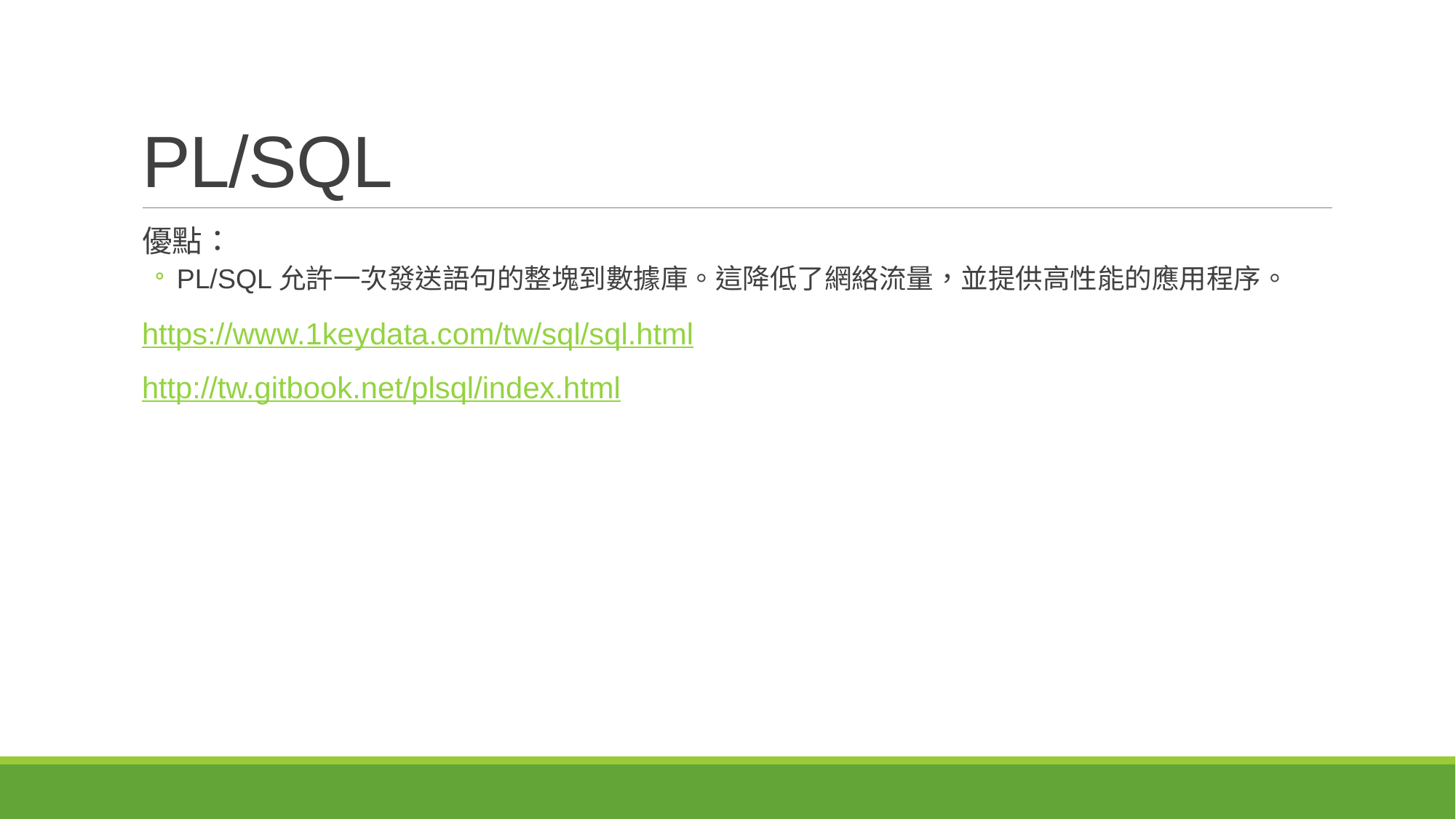

# PL/SQL
優點：
PL/SQL允許一次發送語句的整塊到數據庫。這降低了網絡流量，並提供高性能的應用程序。
https://www.1keydata.com/tw/sql/sql.html
http://tw.gitbook.net/plsql/index.html